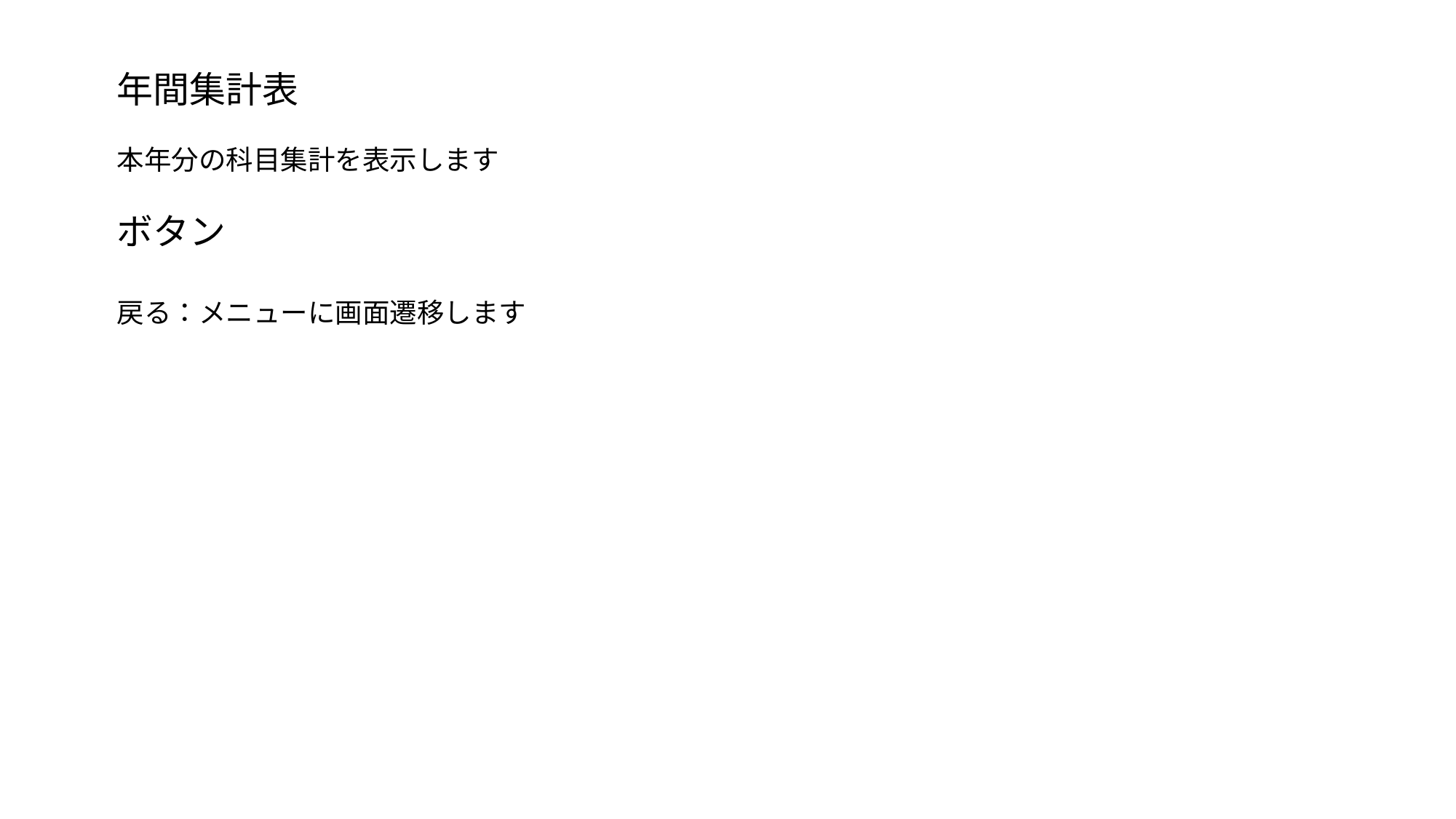

年間集計表

本年分の科目集計を表示します

ボタン

戻る：メニューに画面遷移します